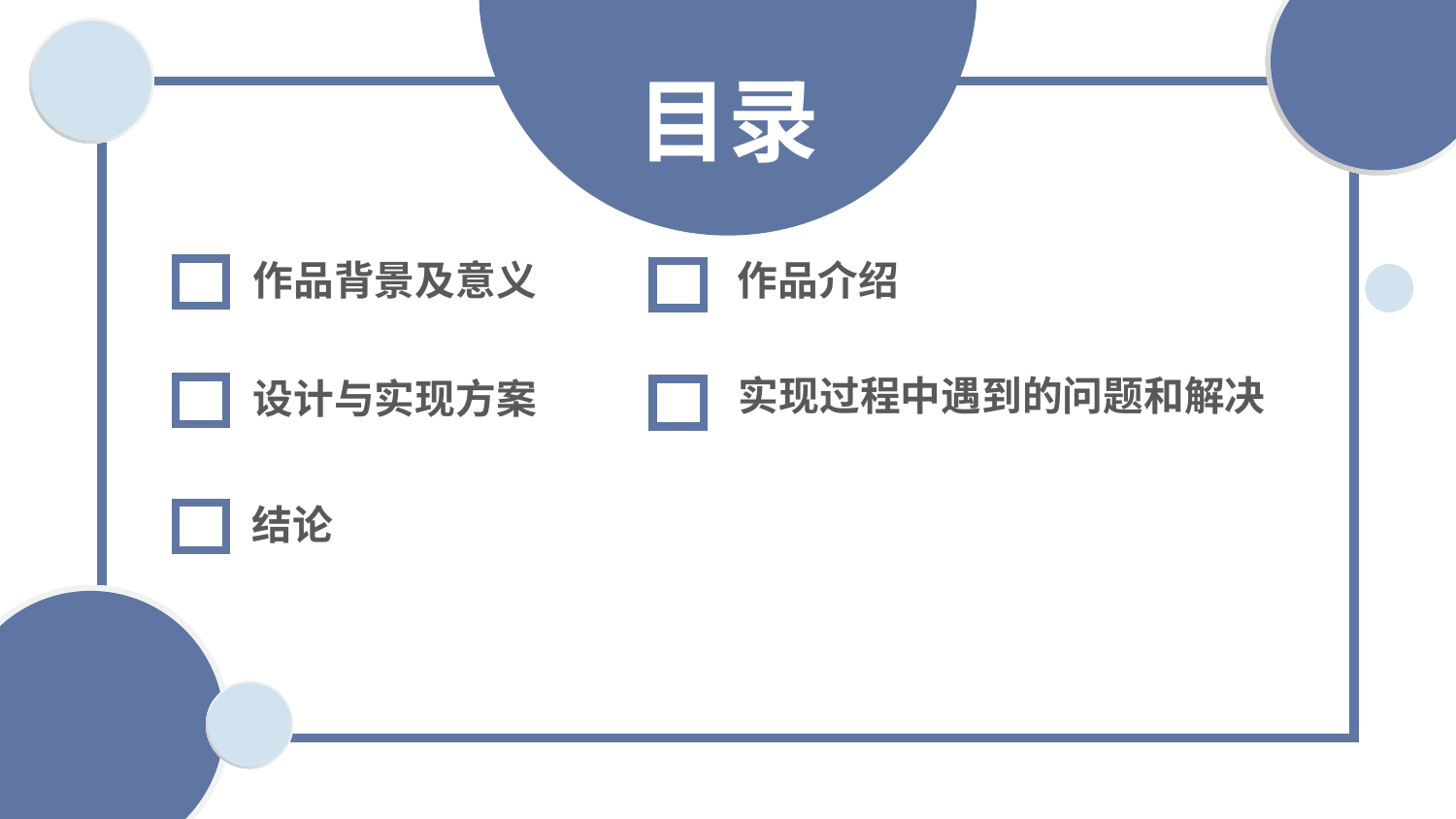

行业PPT模板http://www.1ppt.com/hangye/

目录

作品背景及意义
作品介绍

实现过程中遇到的问题和解决
设计与实现方案

结论